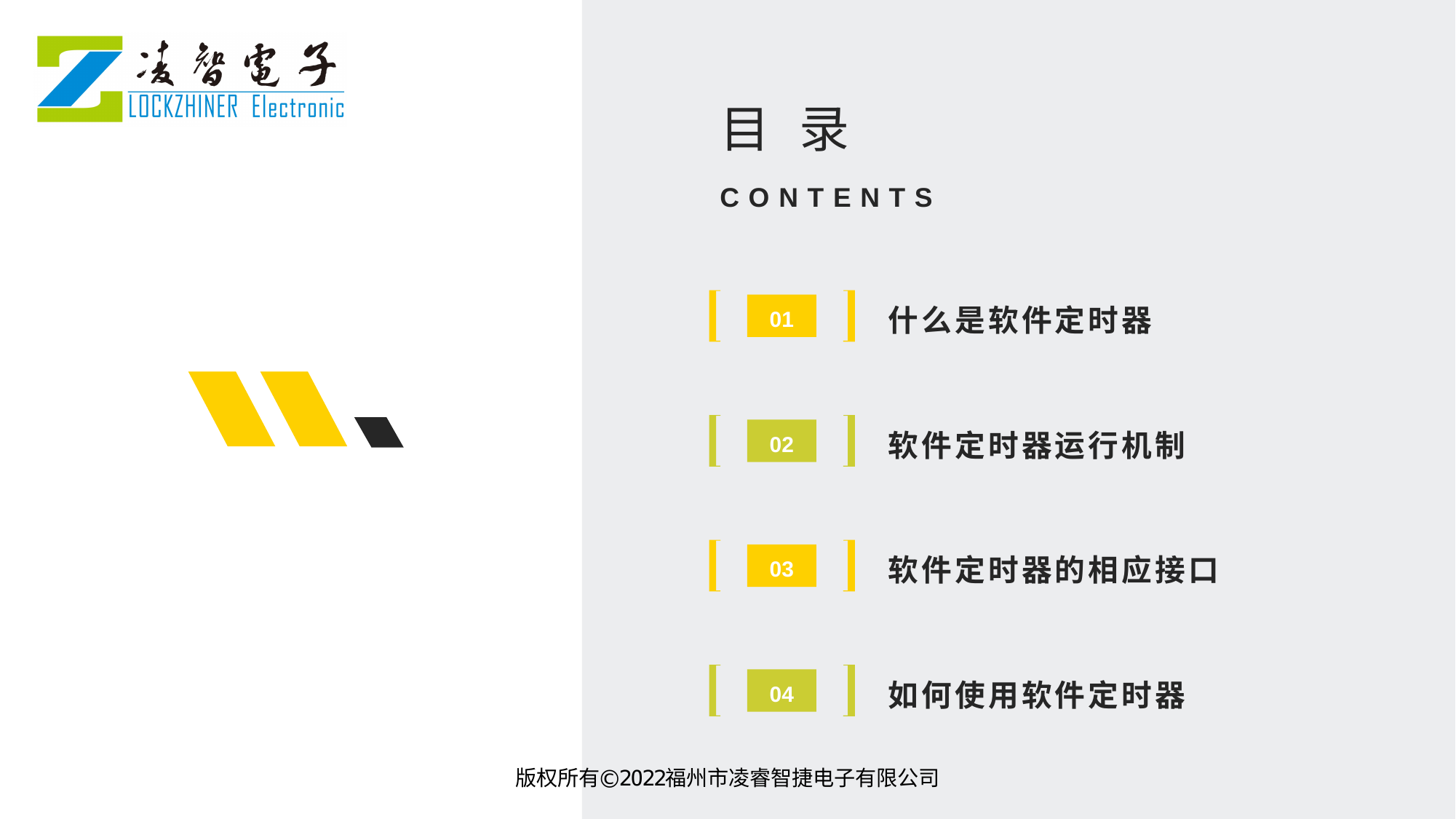

目 录
CONTENTS
什么是软件定时器

01
软件定时器运行机制

02
软件定时器的相应接口

03
如何使用软件定时器

04
版权所有©2022福州市凌睿智捷电子有限公司
2